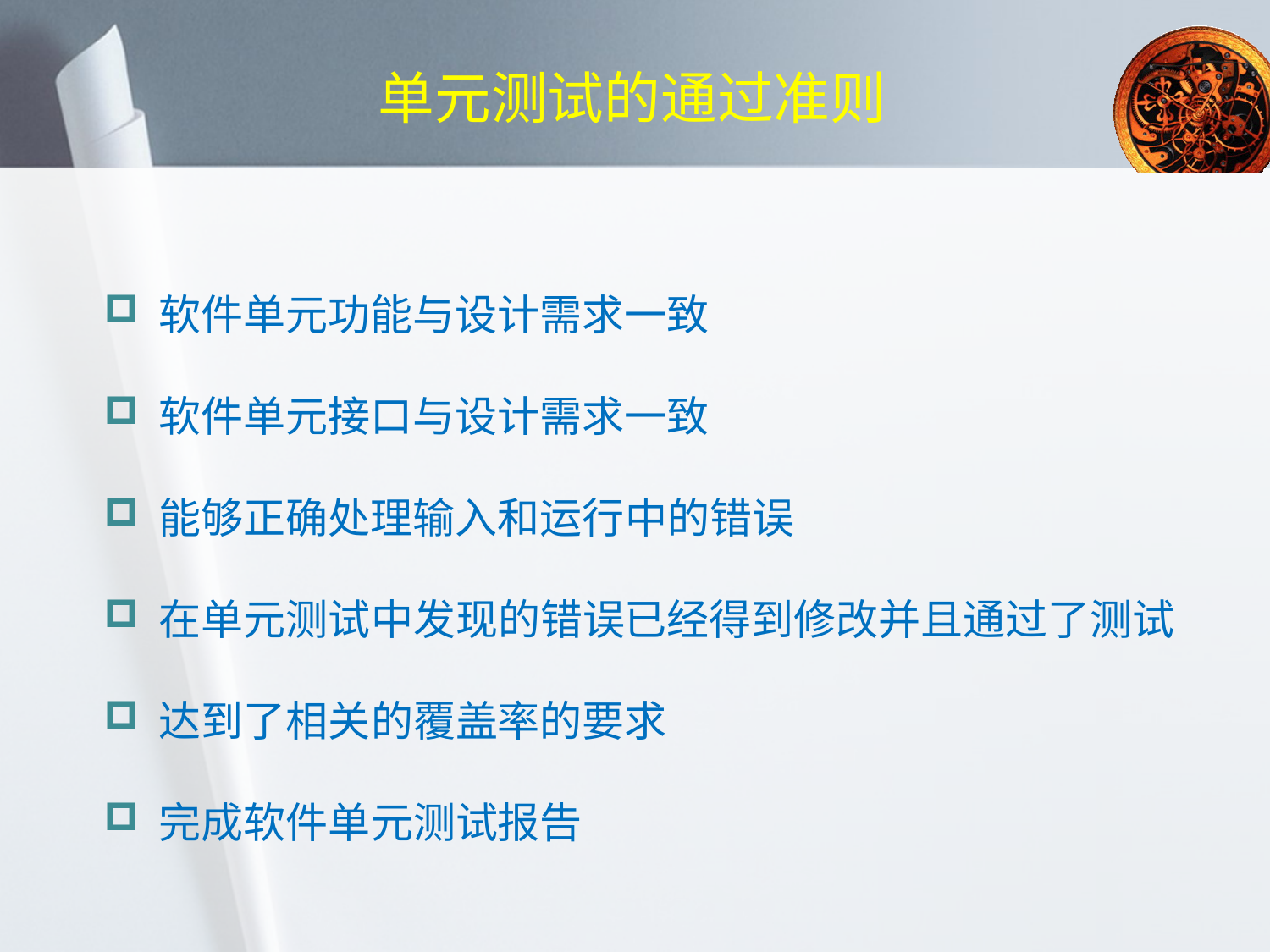

# 单元测试的通过准则
 软件单元功能与设计需求一致
 软件单元接口与设计需求一致
 能够正确处理输入和运行中的错误
 在单元测试中发现的错误已经得到修改并且通过了测试
 达到了相关的覆盖率的要求
 完成软件单元测试报告